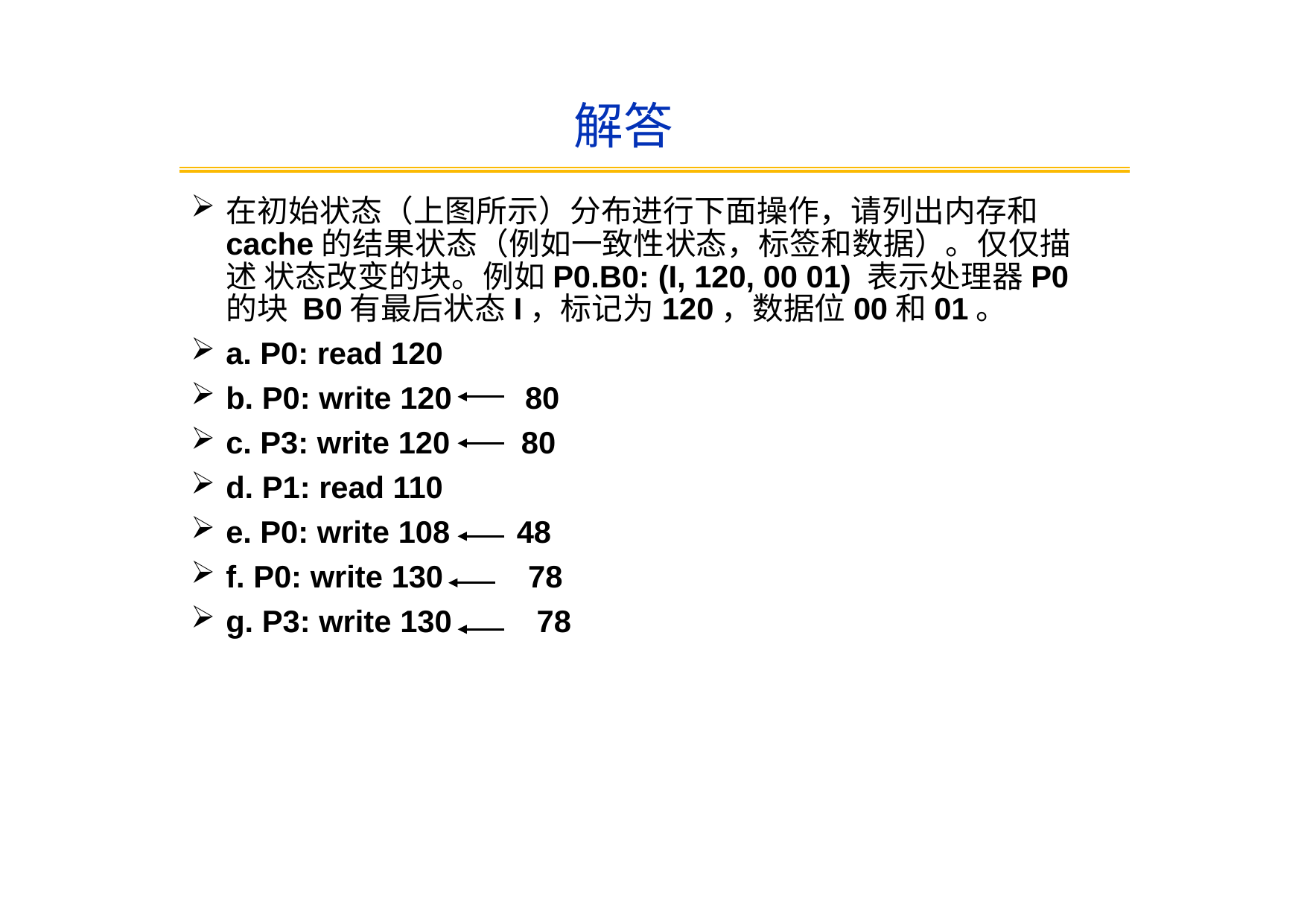

# 解答
在初始状态（上图所示）分布进行下面操作，请列出内存和 cache的结果状态（例如一致性状态，标签和数据）。仅仅描述 状态改变的块。例如P0.B0: (I, 120, 00 01) 表示处理器P0的块 B0有最后状态I，标记为120，数据位00和01。
a. P0: read 120
b. P0: write 120           80
c. P3: write 120           80
d. P1: read 110
e. P0: write 108      48
f. P0: write 130       78
g. P3: write 130       78